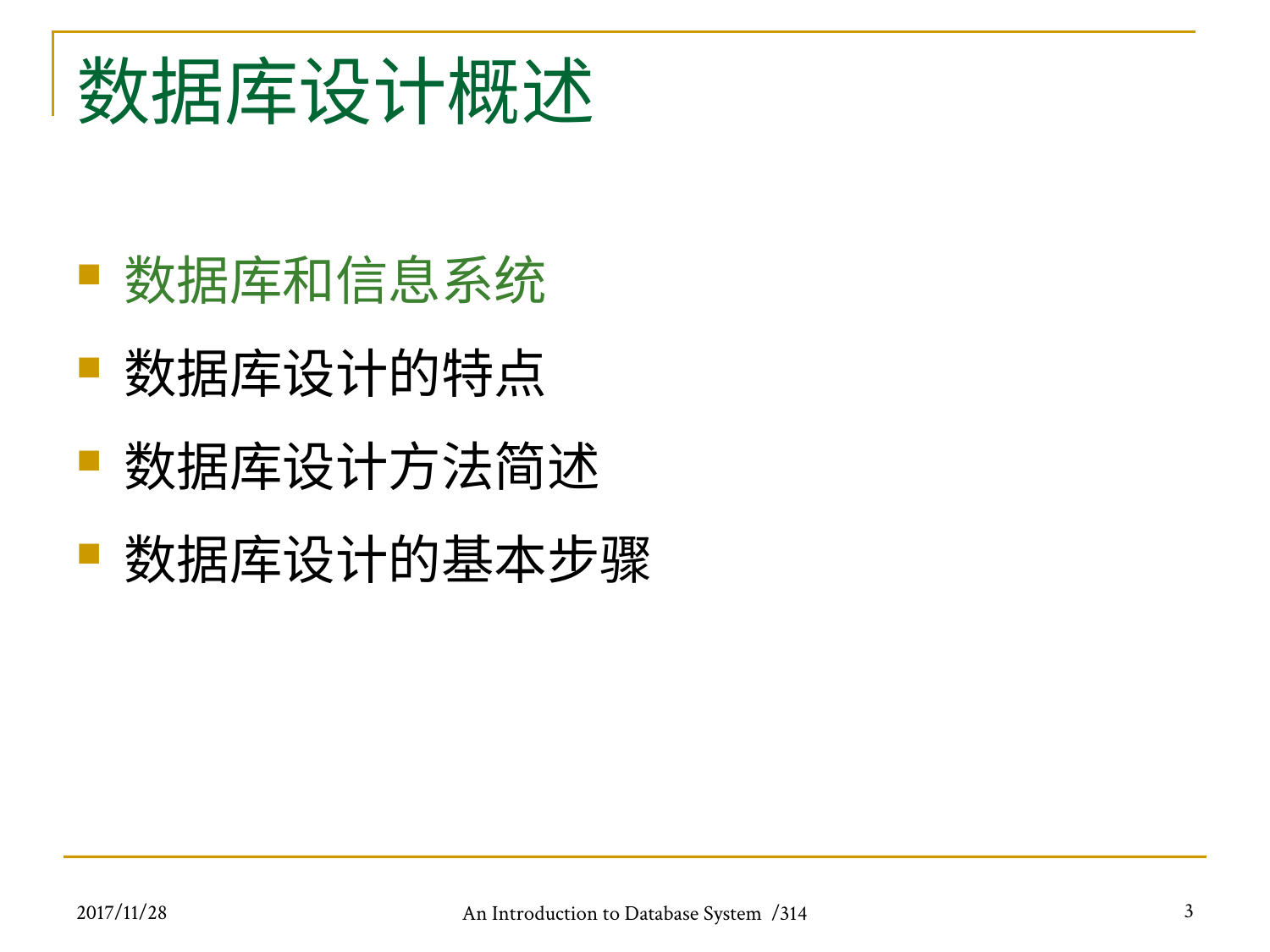

# 数据库设计概述
数据库和信息系统
数据库设计的特点
数据库设计方法简述
数据库设计的基本步骤
2017/11/28
3
An Introduction to Database System  /314